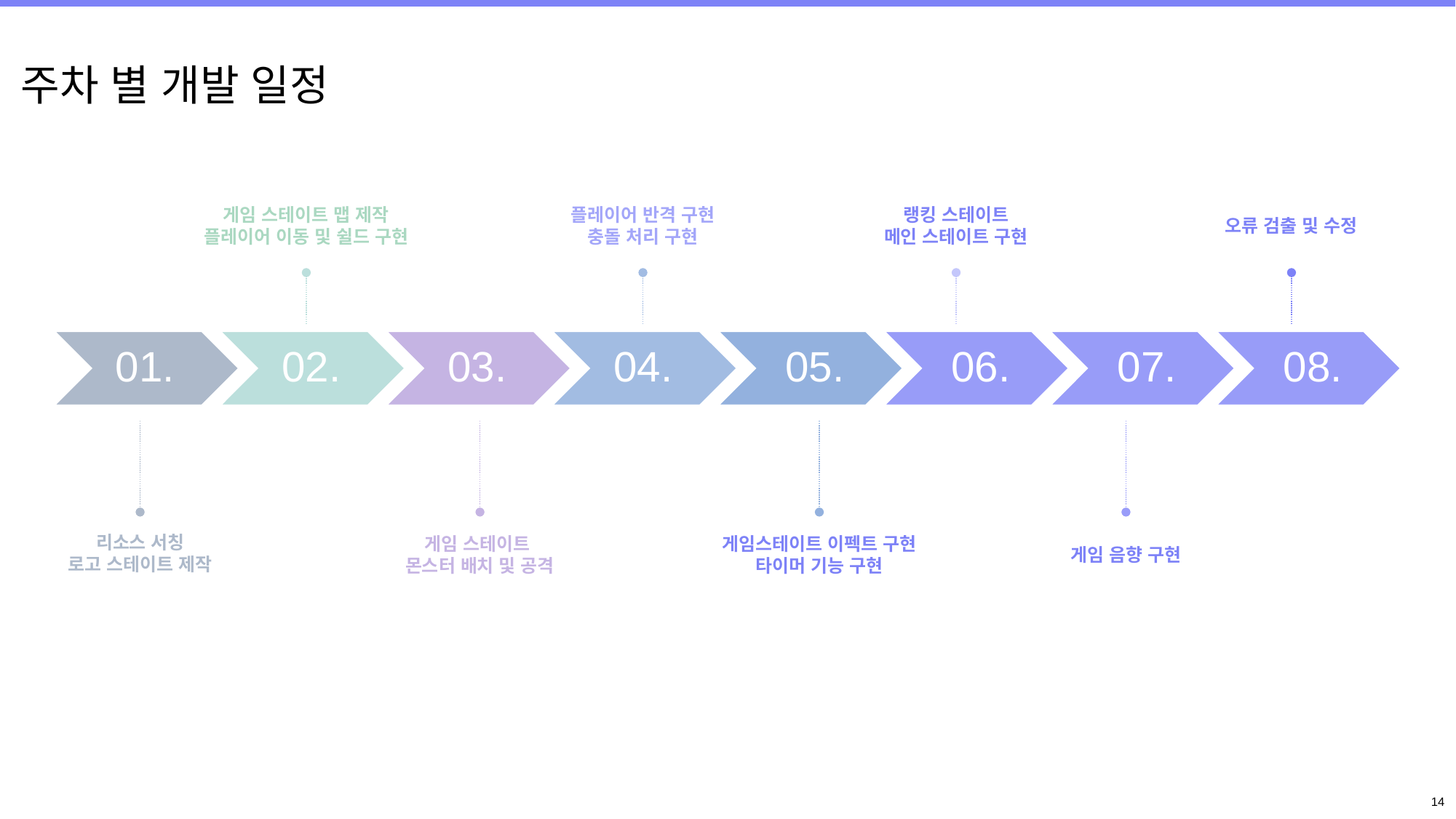

주차 별 개발 일정
01.
02.
03.
04.
05.
06.
07.
08.
게임 스테이트 맵 제작
플레이어 이동 및 쉴드 구현
플레이어 반격 구현
충돌 처리 구현
랭킹 스테이트
메인 스테이트 구현
오류 검출 및 수정
리소스 서칭
로고 스테이트 제작

게임 스테이트
몬스터 배치 및 공격
게임스테이트 이펙트 구현
타이머 기능 구현
게임 음향 구현
14